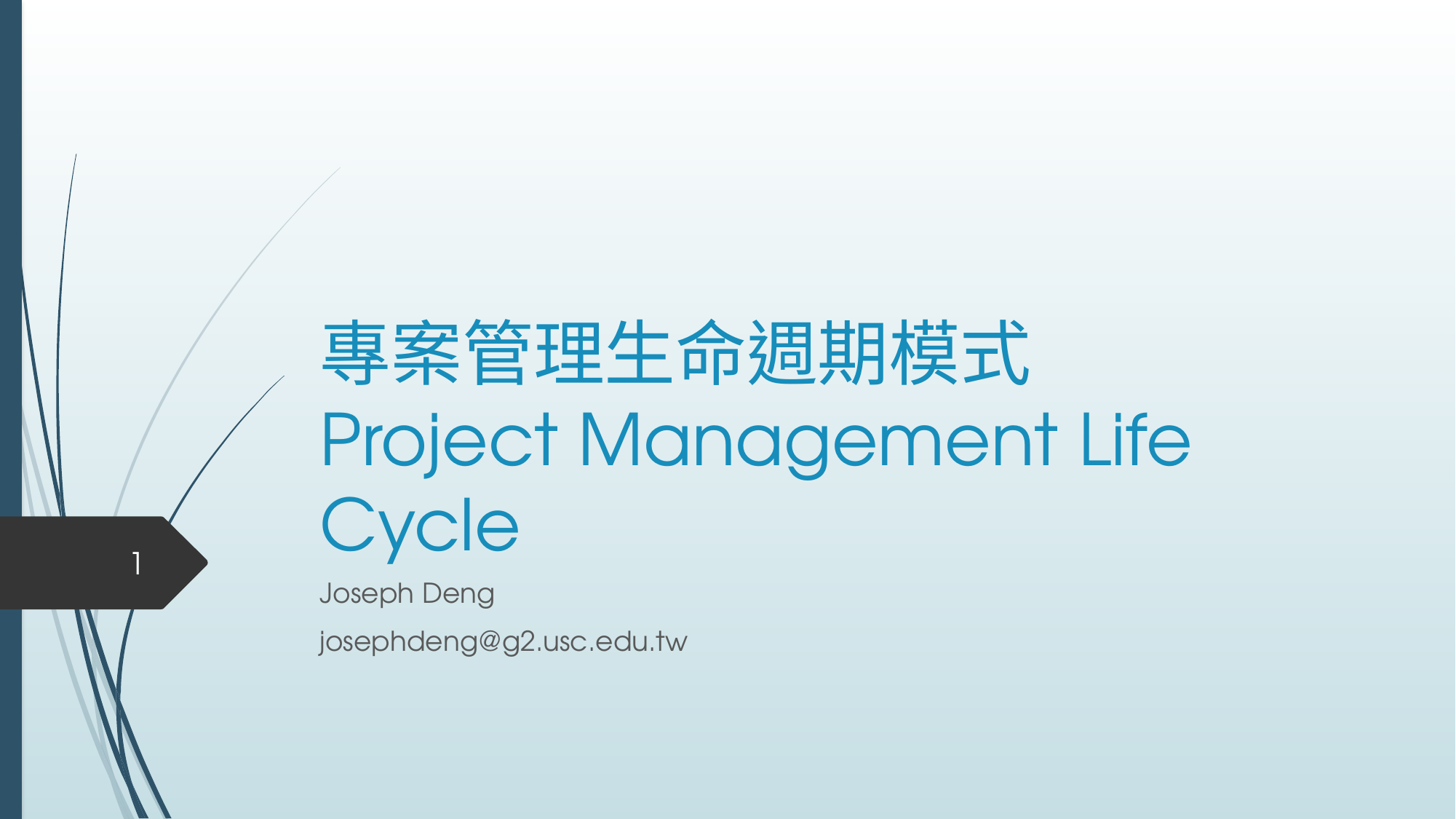

# 專案管理生命週期模式 Project Management Life Cycle
1
Joseph Deng
josephdeng@g2.usc.edu.tw